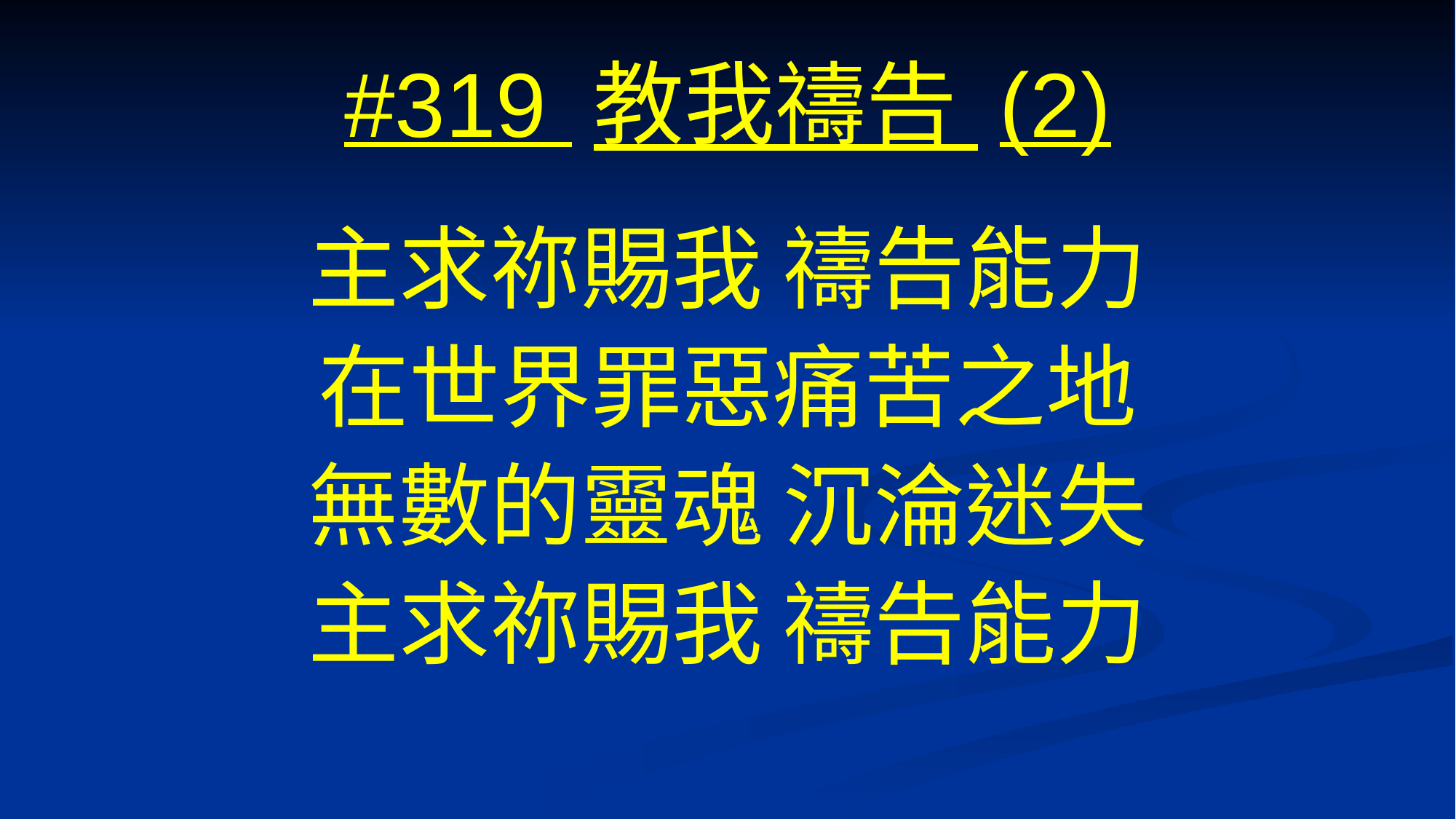

# #319 教我禱告 (2)
主求祢賜我 禱告能力
在世界罪惡痛苦之地
無數的靈魂 沉淪迷失
主求祢賜我 禱告能力